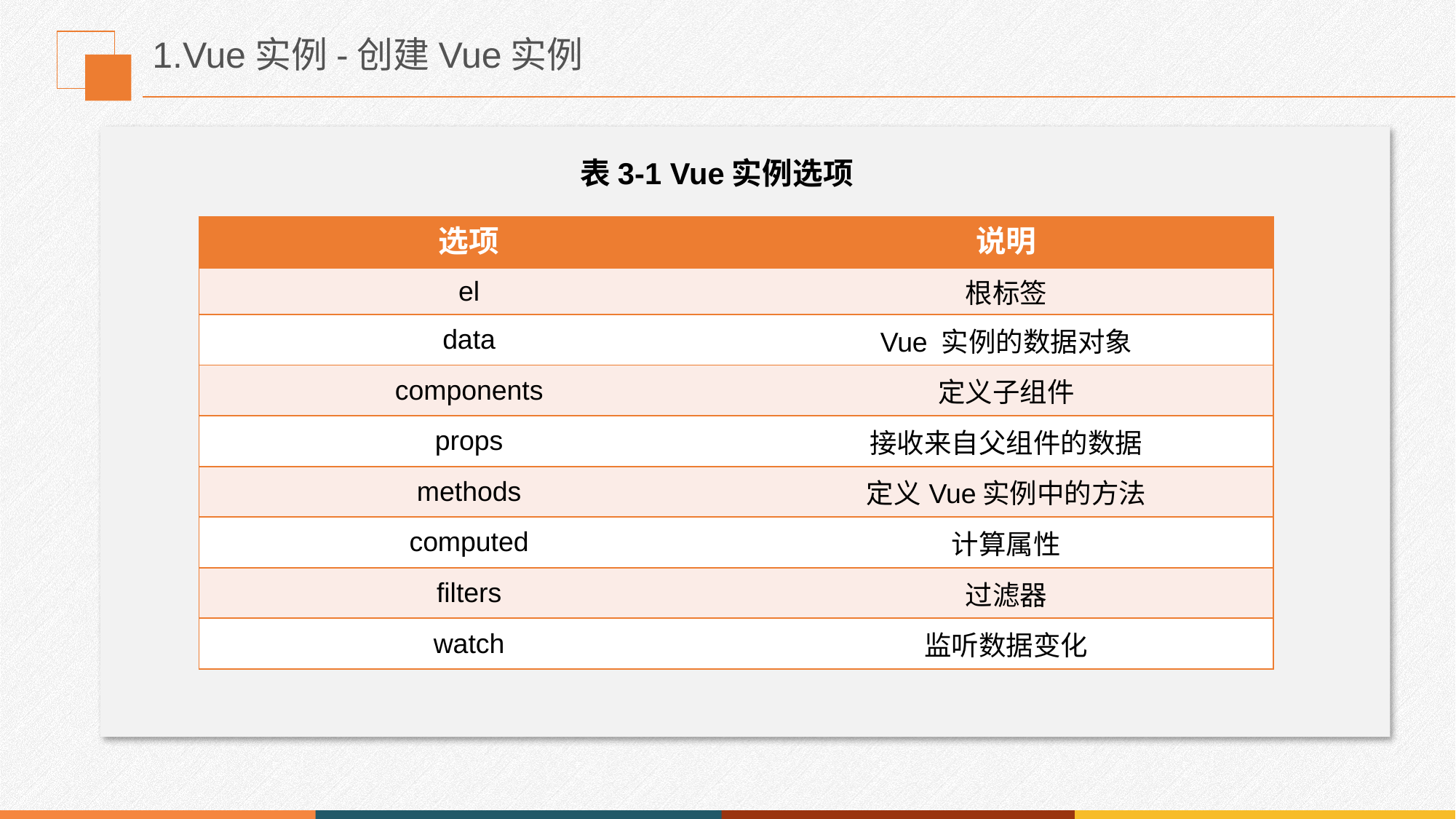

# 1.Vue实例-创建Vue实例

表3-1 Vue实例选项
| 选项 | 说明 |
| --- | --- |
| el | 根标签 |
| data | Vue 实例的数据对象 |
| components | 定义子组件 |
| props | 接收来自父组件的数据 |
| methods | 定义Vue实例中的方法 |
| computed | 计算属性 |
| filters | 过滤器 |
| watch | 监听数据变化 |